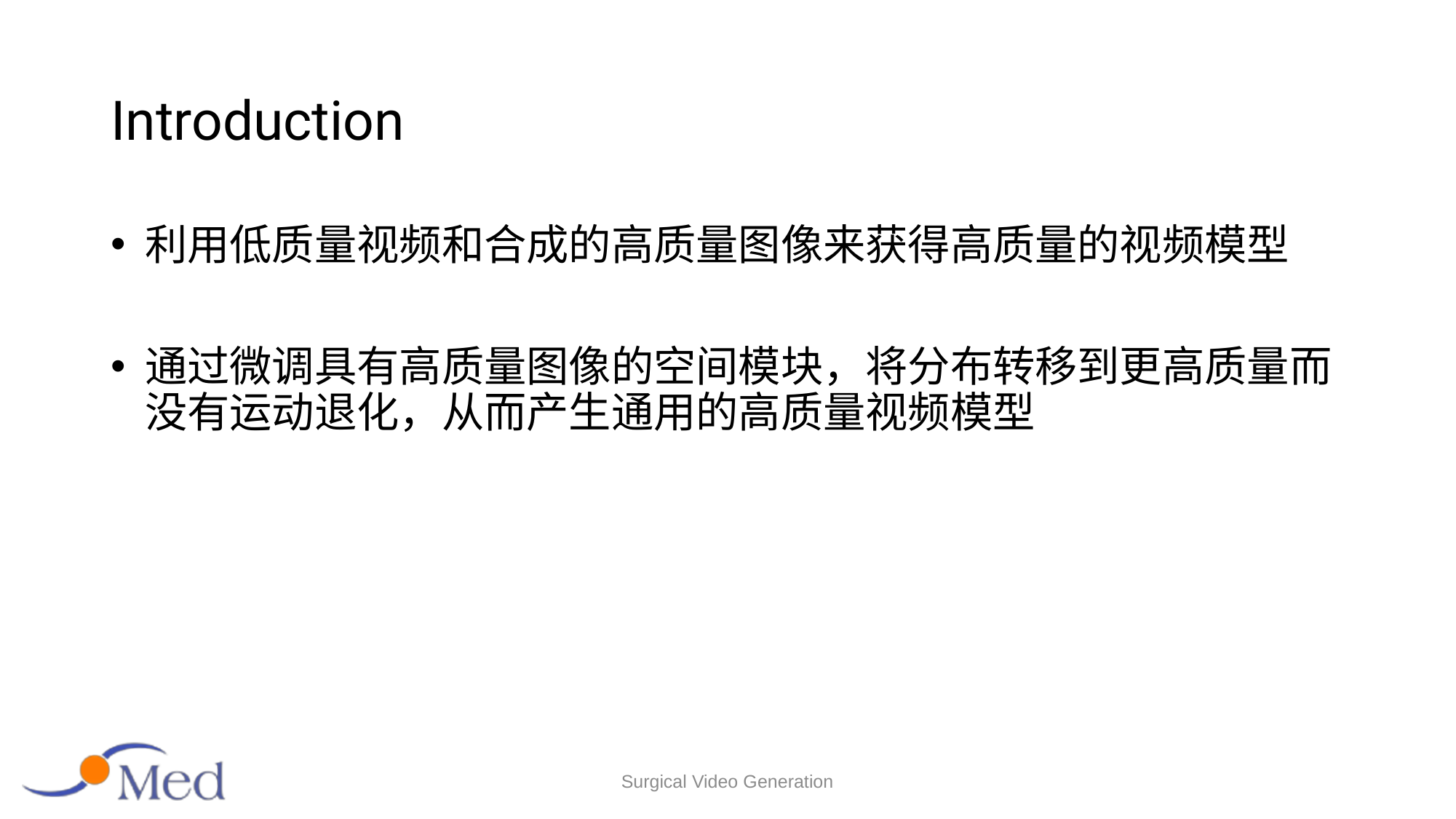

# Introduction
利用低质量视频和合成的高质量图像来获得高质量的视频模型

通过微调具有高质量图像的空间模块，将分布转移到更高质量而没有运动退化，从而产生通用的高质量视频模型

Surgical Video Generation
2